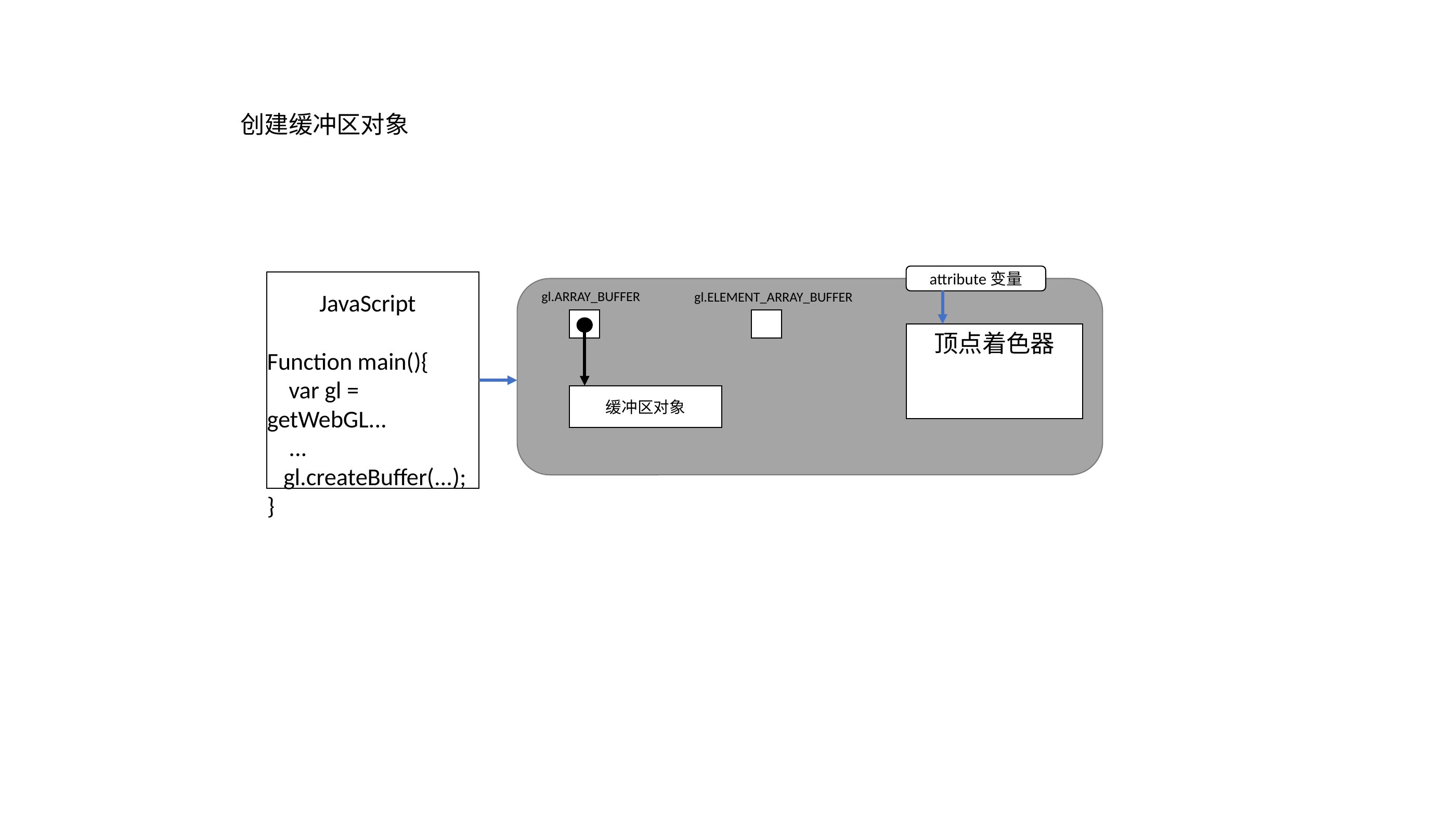

创建缓冲区对象
attribute变量

gl.ARRAY_BUFFER
JavaScript

Function main(){
    var gl = getWebGL...
    ...
   gl.createBuffer(...);
}
gl.ELEMENT_ARRAY_BUFFER

顶点着色器

缓冲区对象